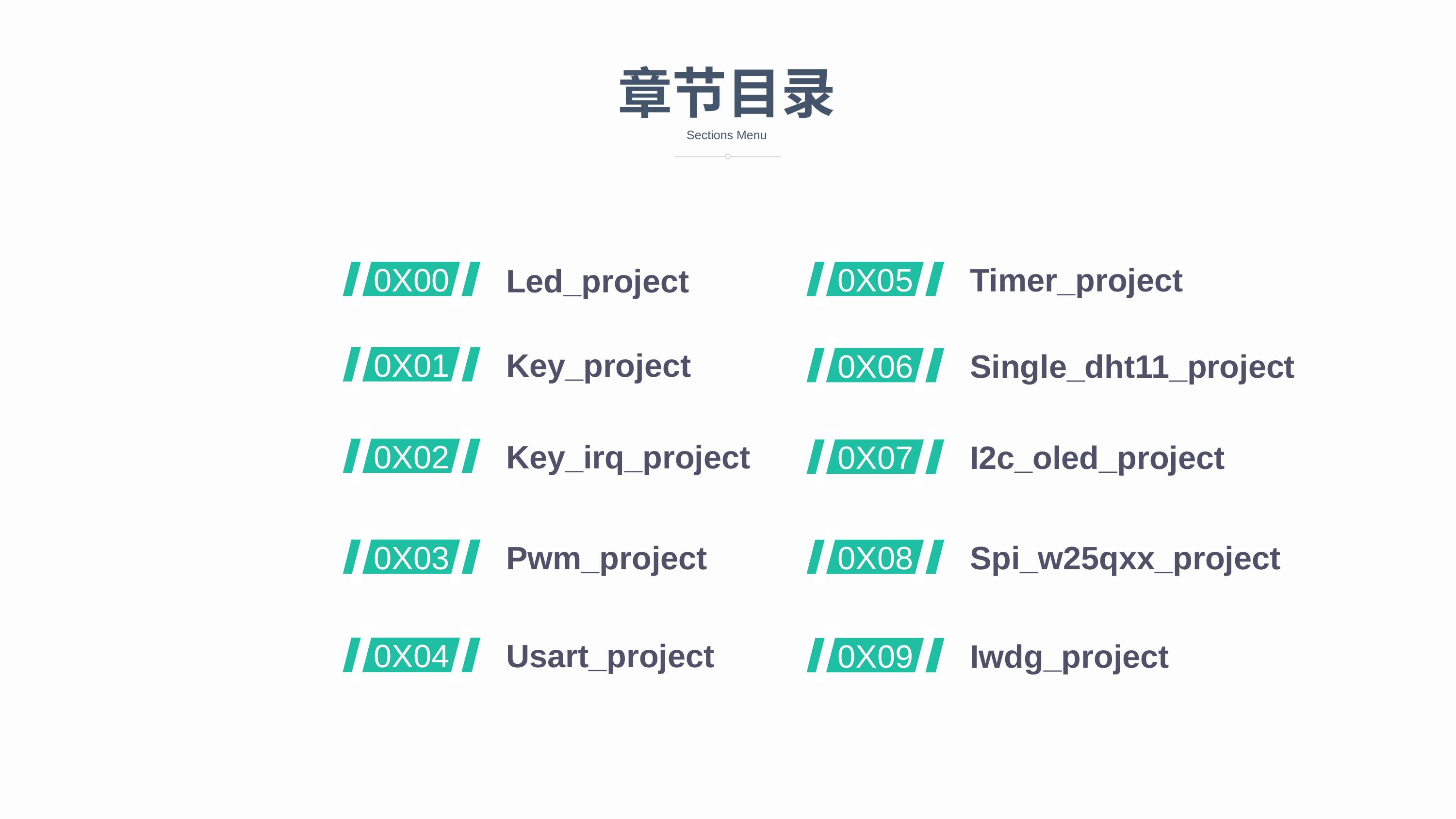

章节目录
Sections Menu

0X05
0X00
Timer_project
Led_project

0X01
Key_project
Single_dht11_project
0X06

0X02
Key_irq_project
I2c_oled_project
0X07

Pwm_project
Spi_w25qxx_project
0X03
0X08

Usart_project
0X04
Iwdg_project
0X09